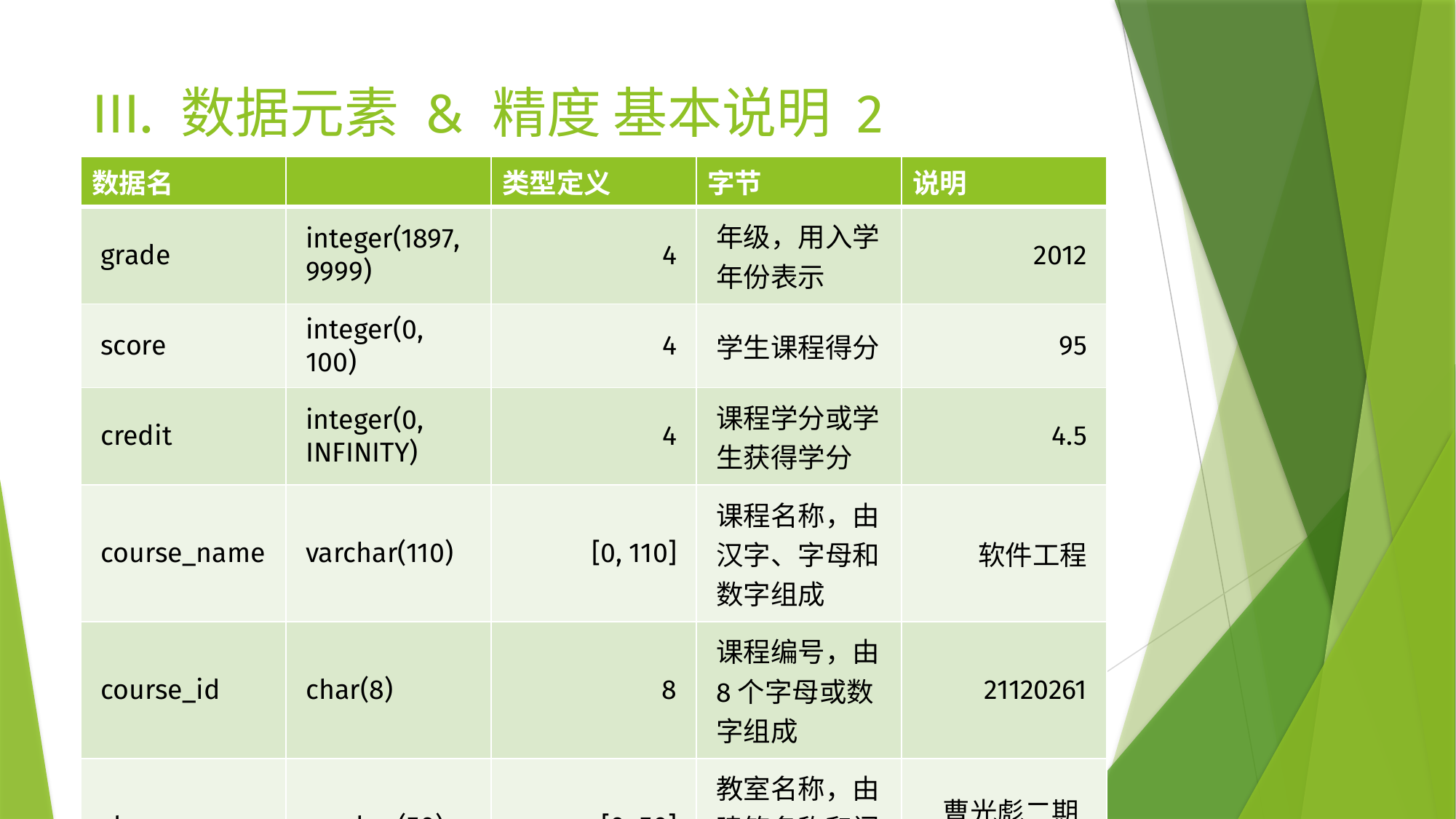

# III. 数据元素 & 精度 基本说明 2
| 数据名 |  | 类型定义 | 字节 | 说明 |
| --- | --- | --- | --- | --- |
| grade | integer(1897, 9999) | 4 | 年级，用入学年份表示 | 2012 |
| score | integer(0, 100) | 4 | 学生课程得分 | 95 |
| credit | integer(0, INFINITY) | 4 | 课程学分或学生获得学分 | 4.5 |
| course\_name | varchar(110) | [0, 110] | 课程名称，由汉字、字母和数字组成 | 软件工程 |
| course\_id | char(8) | 8 | 课程编号，由8个字母或数字组成 | 21120261 |
| classroom | varchar(50) | [0, 50] | 教室名称，由建筑名称和门牌号构成 | 曹光彪二期101 |